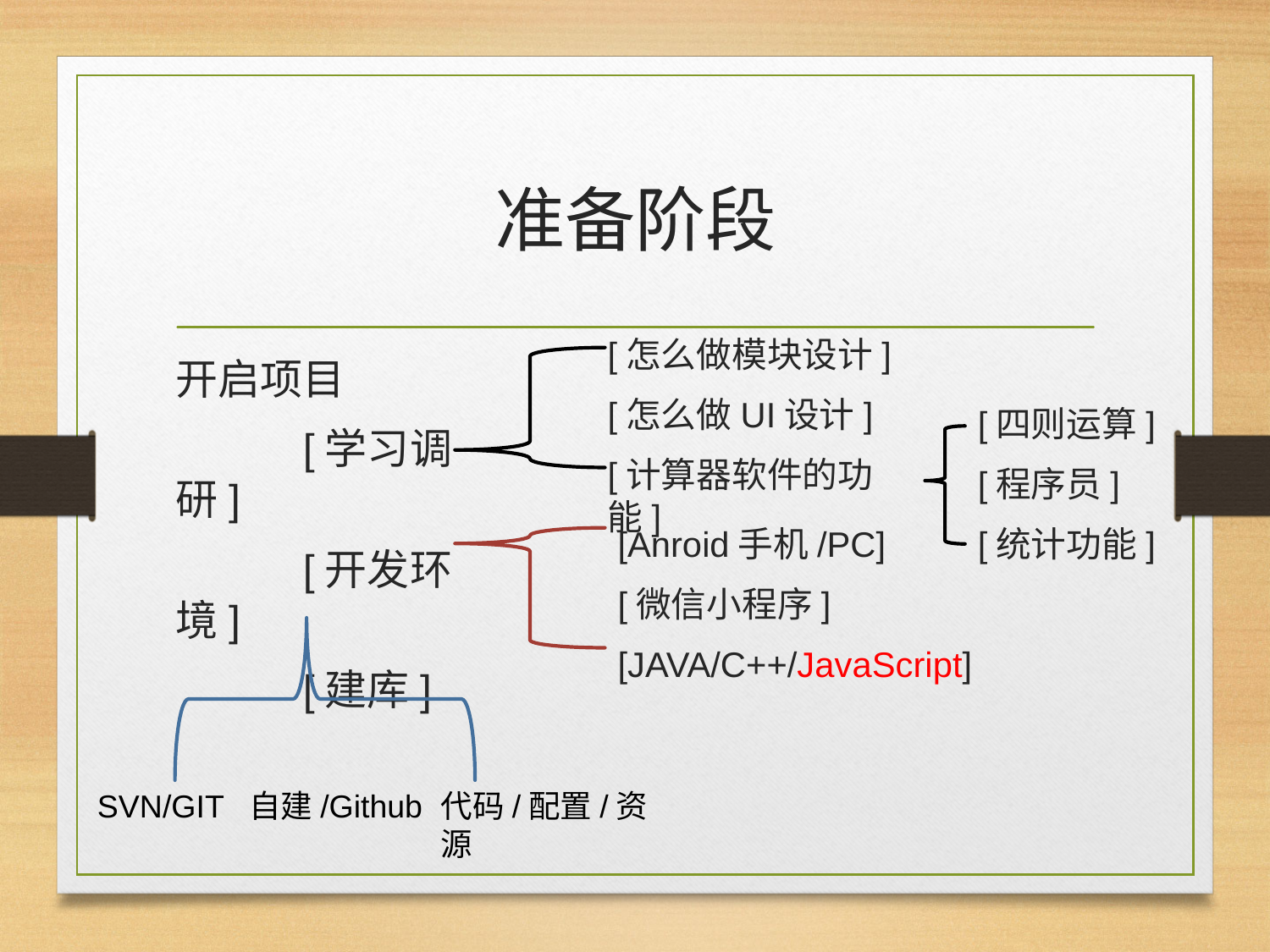

# 准备阶段
[怎么做模块设计]
[怎么做UI设计]
[计算器软件的功能]

开启项目
	[学习调研]
	[开发环境]
	[建库]

[四则运算]
[程序员]
[统计功能]

[Anroid手机/PC]
[微信小程序]
[JAVA/C++/JavaScript]

SVN/GIT
自建/Github
代码/配置/资源